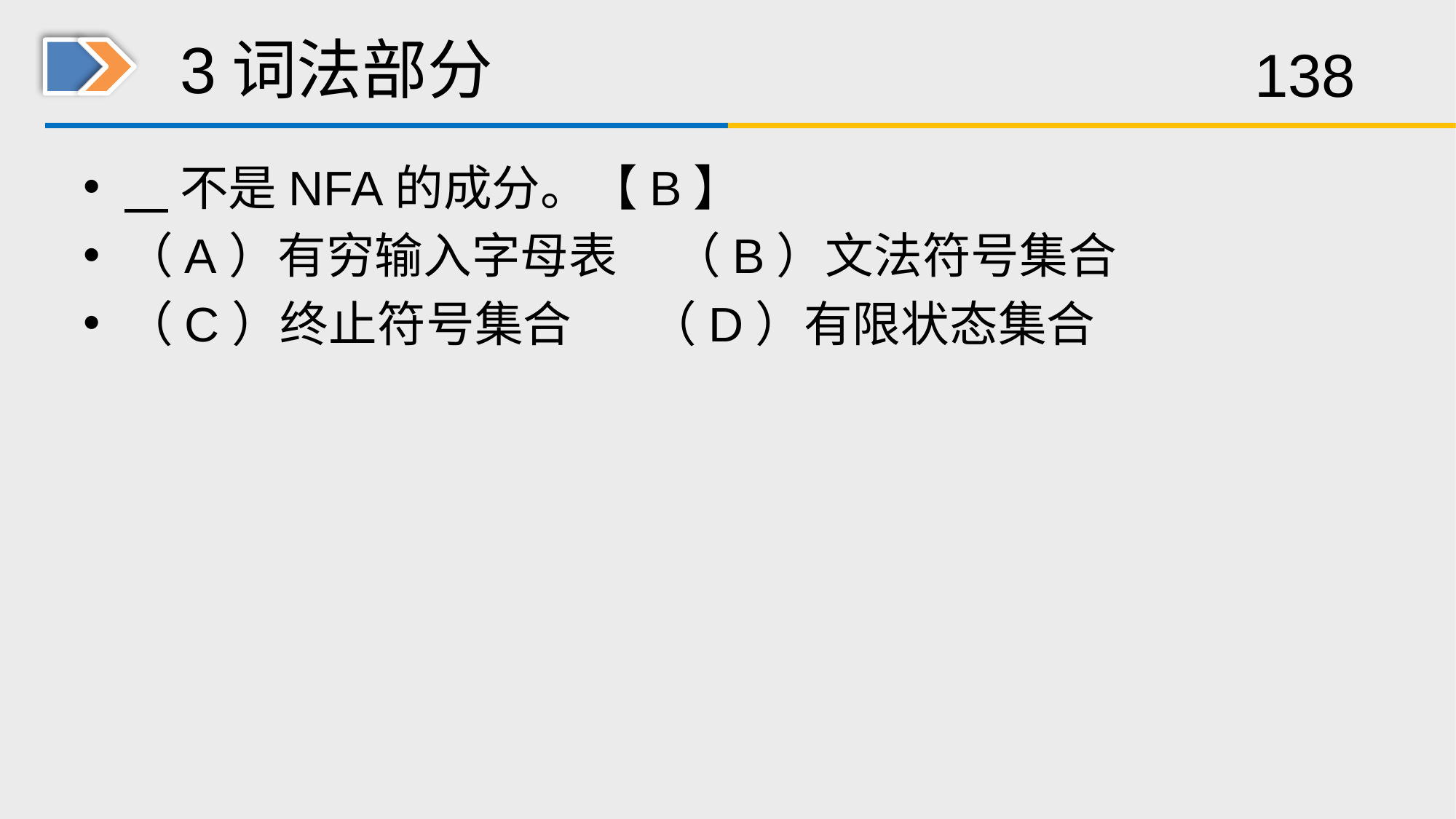

# 3词法部分
138
    不是NFA的成分。【B】
（A）有穷输入字母表     （B）文法符号集合
（C）终止符号集合       （D）有限状态集合